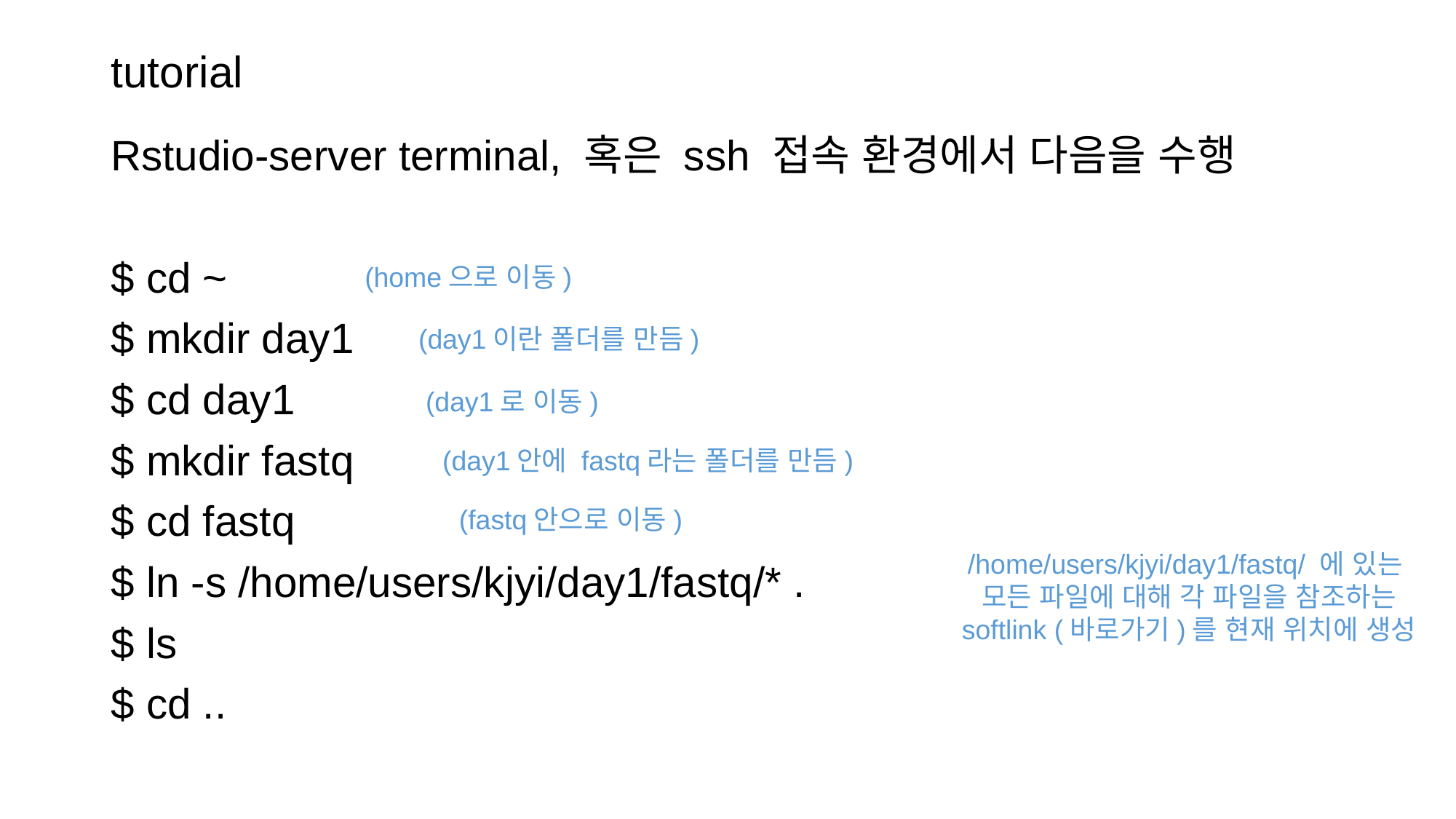

# tutorial
Rstudio-server terminal, 혹은 ssh 접속 환경에서 다음을 수행

$ cd ~
$ mkdir day1
$ cd day1
$ mkdir fastq
$ cd fastq
$ ln -s /home/users/kjyi/day1/fastq/* .
$ ls
$ cd ..
(home으로 이동)
(day1이란 폴더를 만듬)
(day1로 이동)
(day1안에 fastq라는 폴더를 만듬)
(fastq안으로 이동)
/home/users/kjyi/day1/fastq/ 에 있는
모든 파일에 대해 각 파일을 참조하는
softlink (바로가기)를 현재 위치에 생성